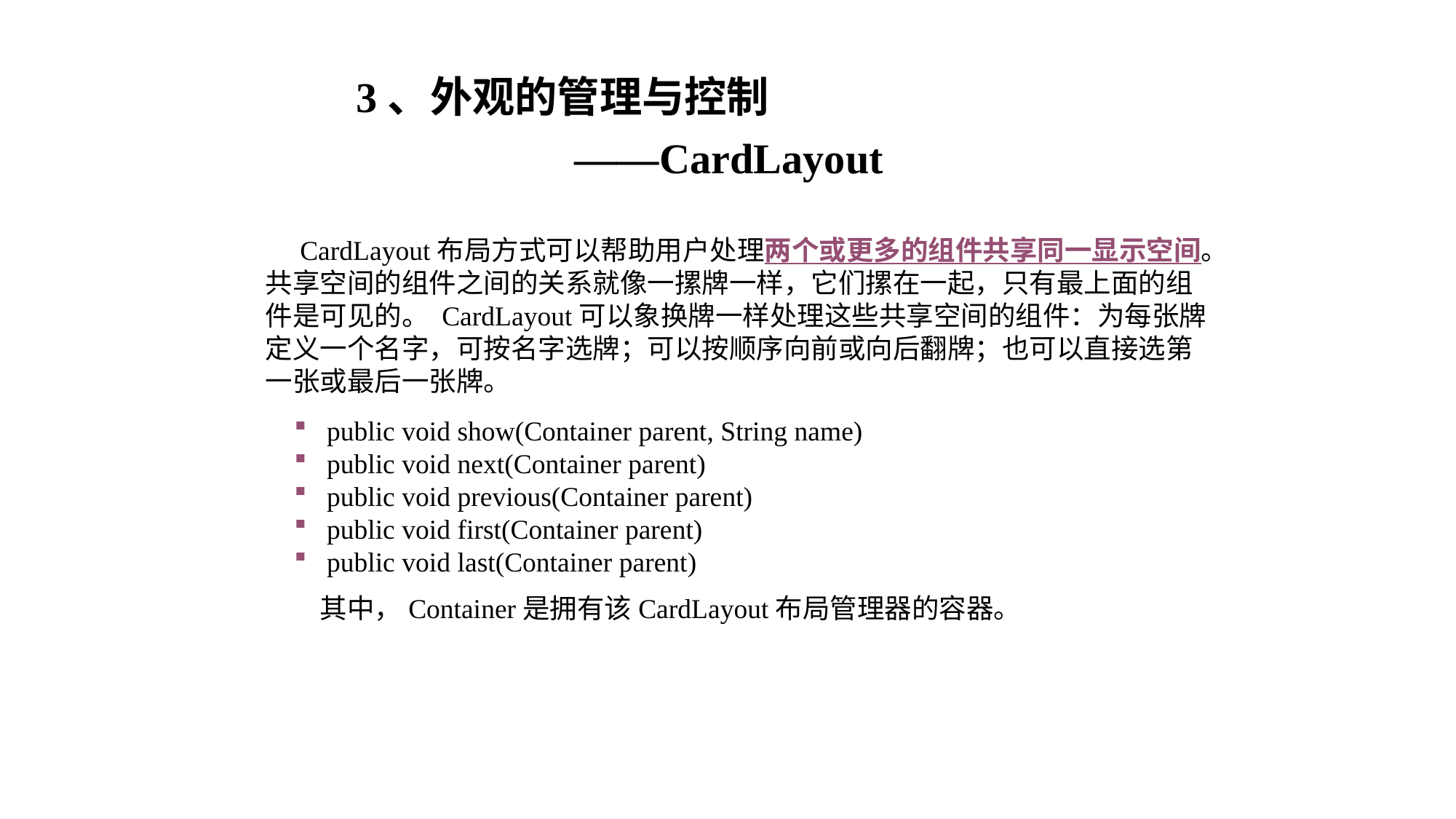

3、外观的管理与控制
		——CardLayout
     CardLayout布局方式可以帮助用户处理两个或更多的组件共享同一显示空间。共享空间的组件之间的关系就像一摞牌一样，它们摞在一起，只有最上面的组件是可见的。 CardLayout可以象换牌一样处理这些共享空间的组件：为每张牌定义一个名字，可按名字选牌；可以按顺序向前或向后翻牌；也可以直接选第一张或最后一张牌。

 public void show(Container parent, String name)
 public void next(Container parent)
 public void previous(Container parent)
 public void first(Container parent)
 public void last(Container parent)

其中，Container是拥有该CardLayout布局管理器的容器。